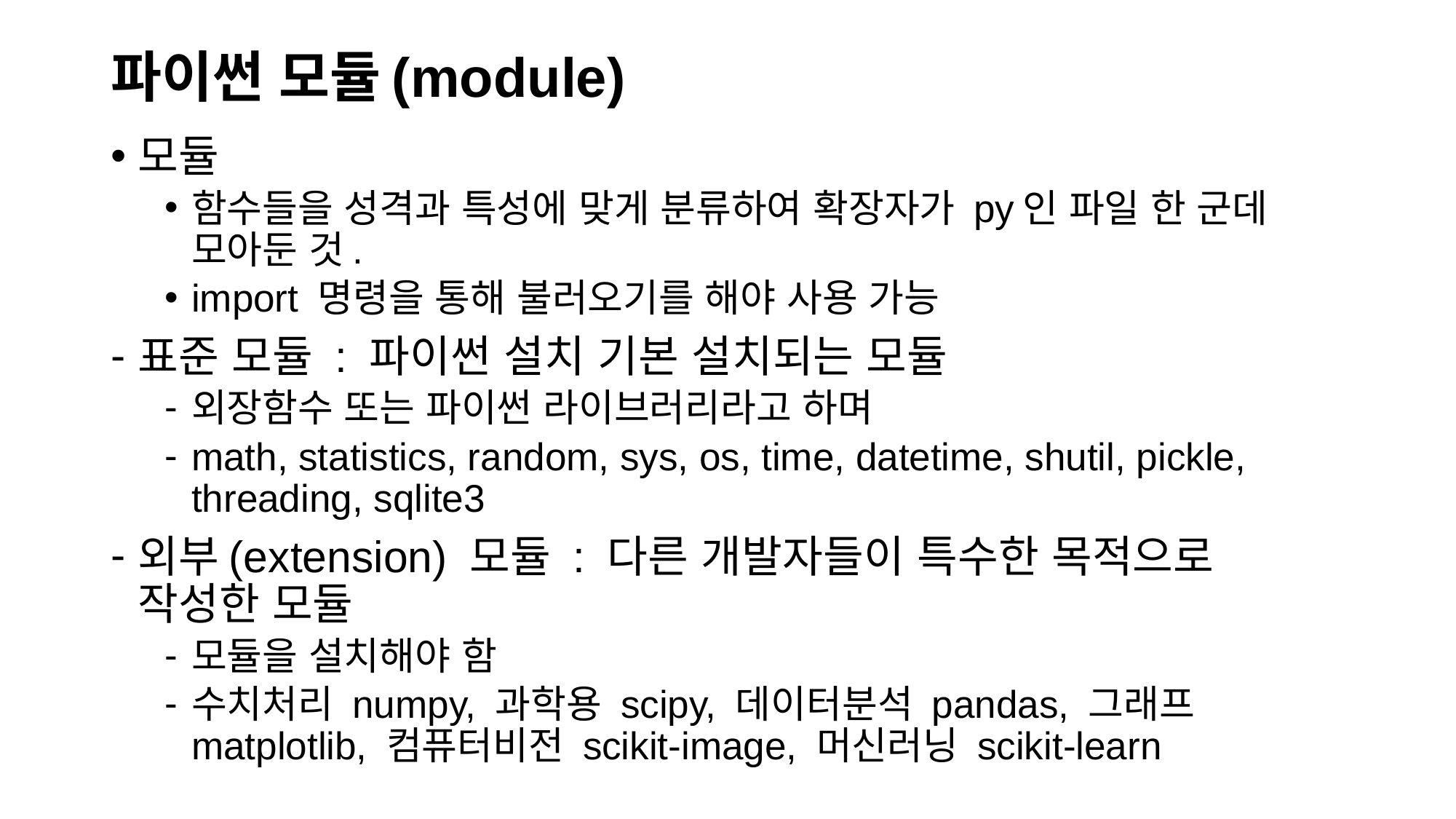

# 파이썬 모듈(module)
모듈
함수들을 성격과 특성에 맞게 분류하여 확장자가 py인 파일 한 군데 모아둔 것.
import 명령을 통해 불러오기를 해야 사용 가능
표준 모듈 : 파이썬 설치 기본 설치되는 모듈
외장함수 또는 파이썬 라이브러리라고 하며
math, statistics, random, sys, os, time, datetime, shutil, pickle,  threading, sqlite3
외부(extension) 모듈 : 다른 개발자들이 특수한 목적으로 작성한 모듈
모듈을 설치해야 함
수치처리 numpy, 과학용 scipy, 데이터분석 pandas, 그래프 matplotlib, 컴퓨터비전 scikit-image, 머신러닝 scikit-learn